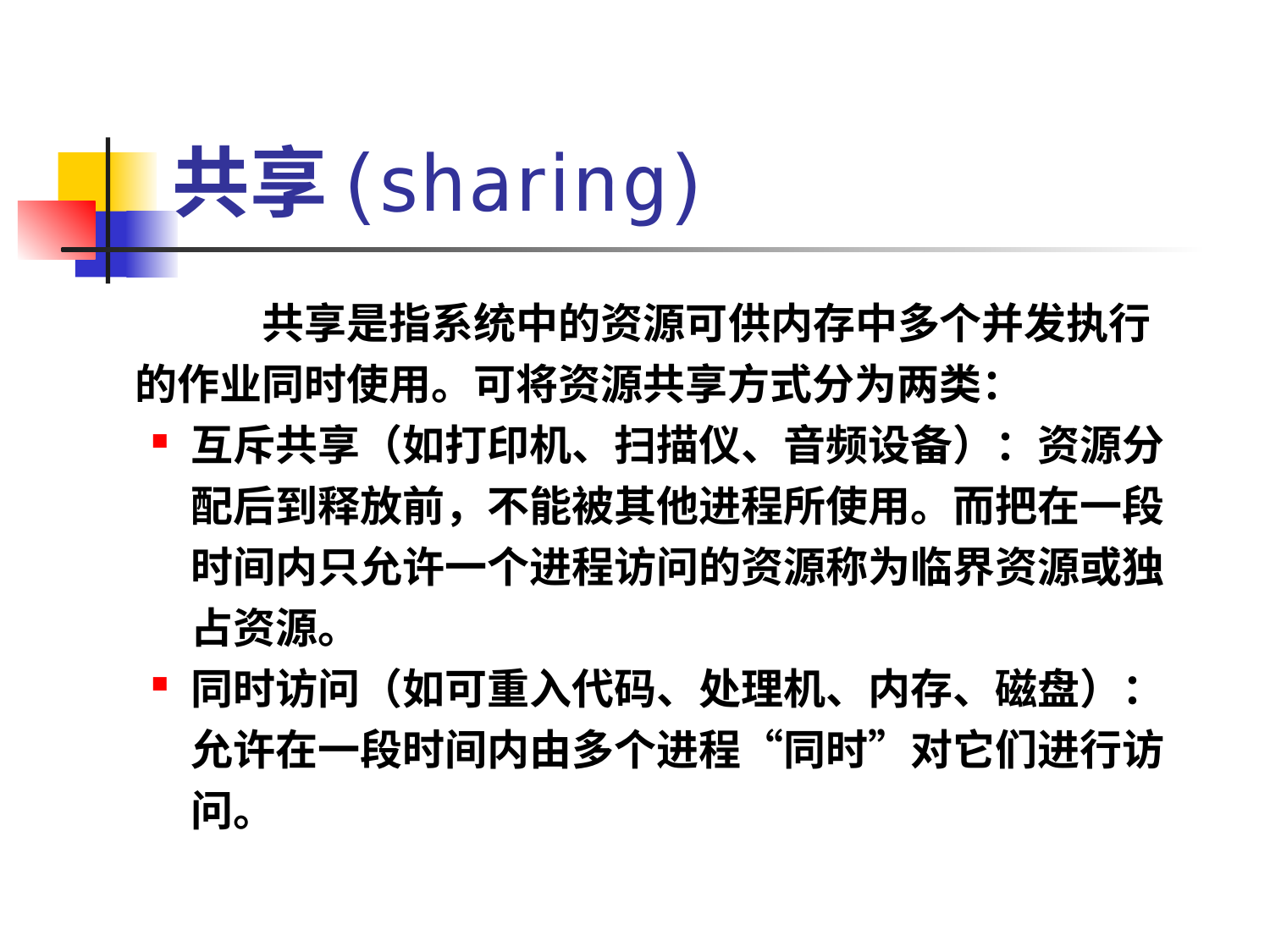

# 共享(sharing)
		共享是指系统中的资源可供内存中多个并发执行的作业同时使用。可将资源共享方式分为两类：
互斥共享（如打印机、扫描仪、音频设备）：资源分配后到释放前，不能被其他进程所使用。而把在一段时间内只允许一个进程访问的资源称为临界资源或独占资源。
同时访问（如可重入代码、处理机、内存、磁盘）：允许在一段时间内由多个进程“同时”对它们进行访问。